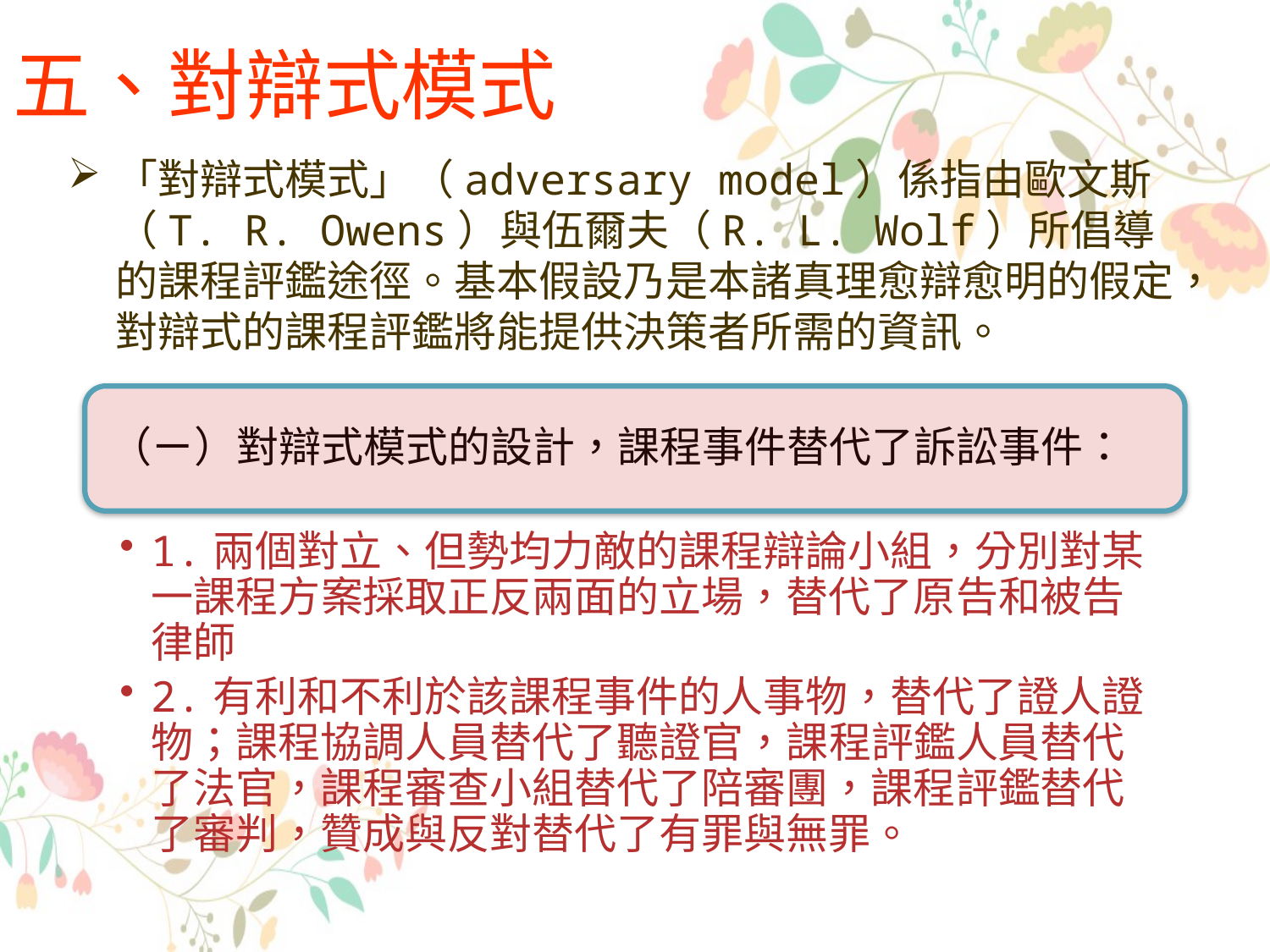

# 五、對辯式模式
「對辯式模式」（adversary model）係指由歐文斯（T. R. Owens）與伍爾夫（R. L. Wolf）所倡導的課程評鑑途徑。基本假設乃是本諸真理愈辯愈明的假定，對辯式的課程評鑑將能提供決策者所需的資訊。
（ㄧ）對辯式模式的設計，課程事件替代了訴訟事件：
1.兩個對立、但勢均力敵的課程辯論小組，分別對某一課程方案採取正反兩面的立場，替代了原告和被告律師
2.有利和不利於該課程事件的人事物，替代了證人證物；課程協調人員替代了聽證官，課程評鑑人員替代了法官，課程審查小組替代了陪審團，課程評鑑替代了審判，贊成與反對替代了有罪與無罪。